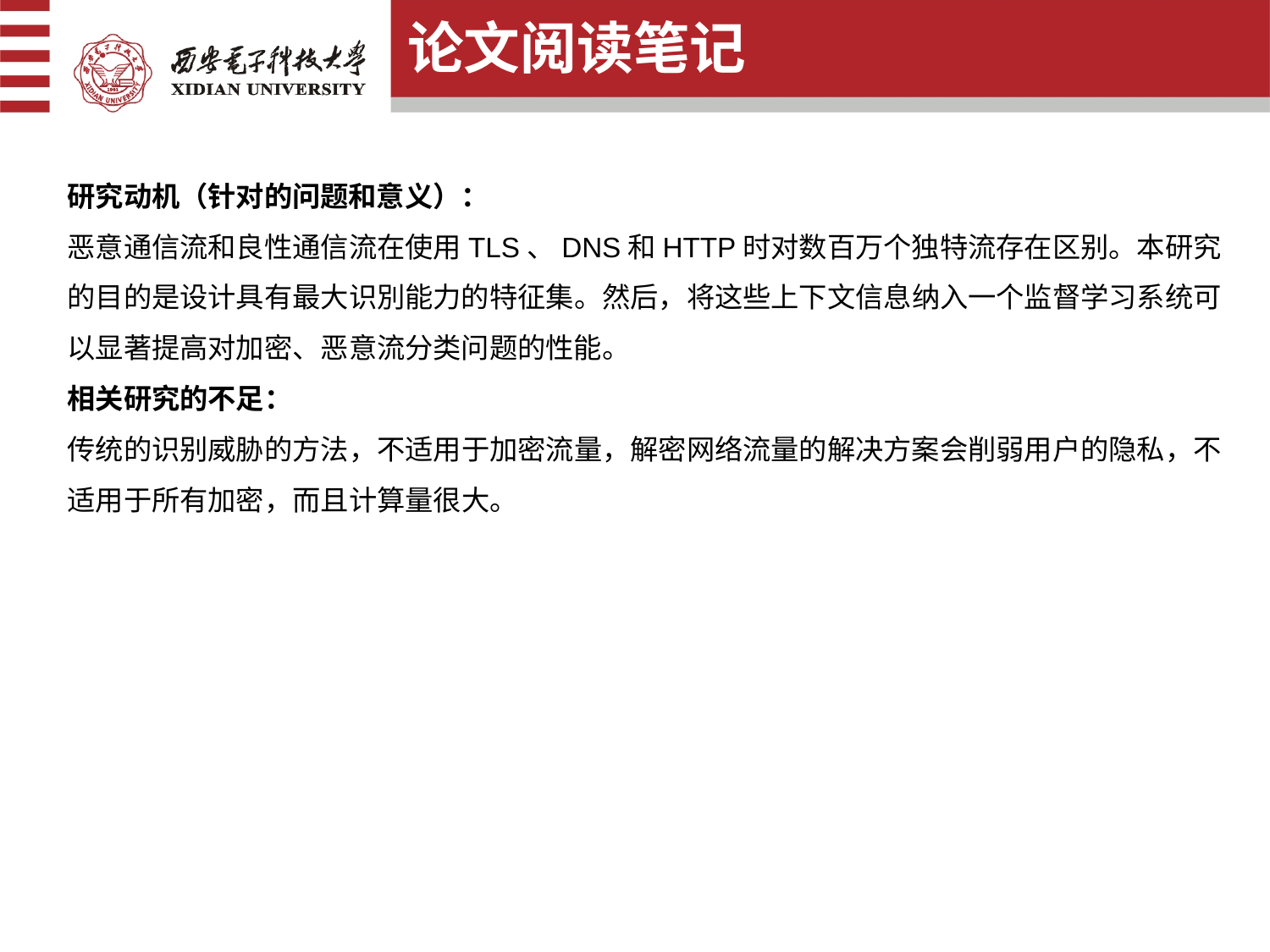

论文阅读笔记
研究动机（针对的问题和意义）：
恶意通信流和良性通信流在使用TLS、DNS和HTTP时对数百万个独特流存在区别。本研究的目的是设计具有最大识別能力的特征集。然后，将这些上下文信息纳入一个监督学习系统可以显著提高对加密、恶意流分类问题的性能。
相关研究的不足：
传统的识别威胁的方法，不适用于加密流量，解密网络流量的解决方案会削弱用户的隐私，不适用于所有加密，而且计算量很大。